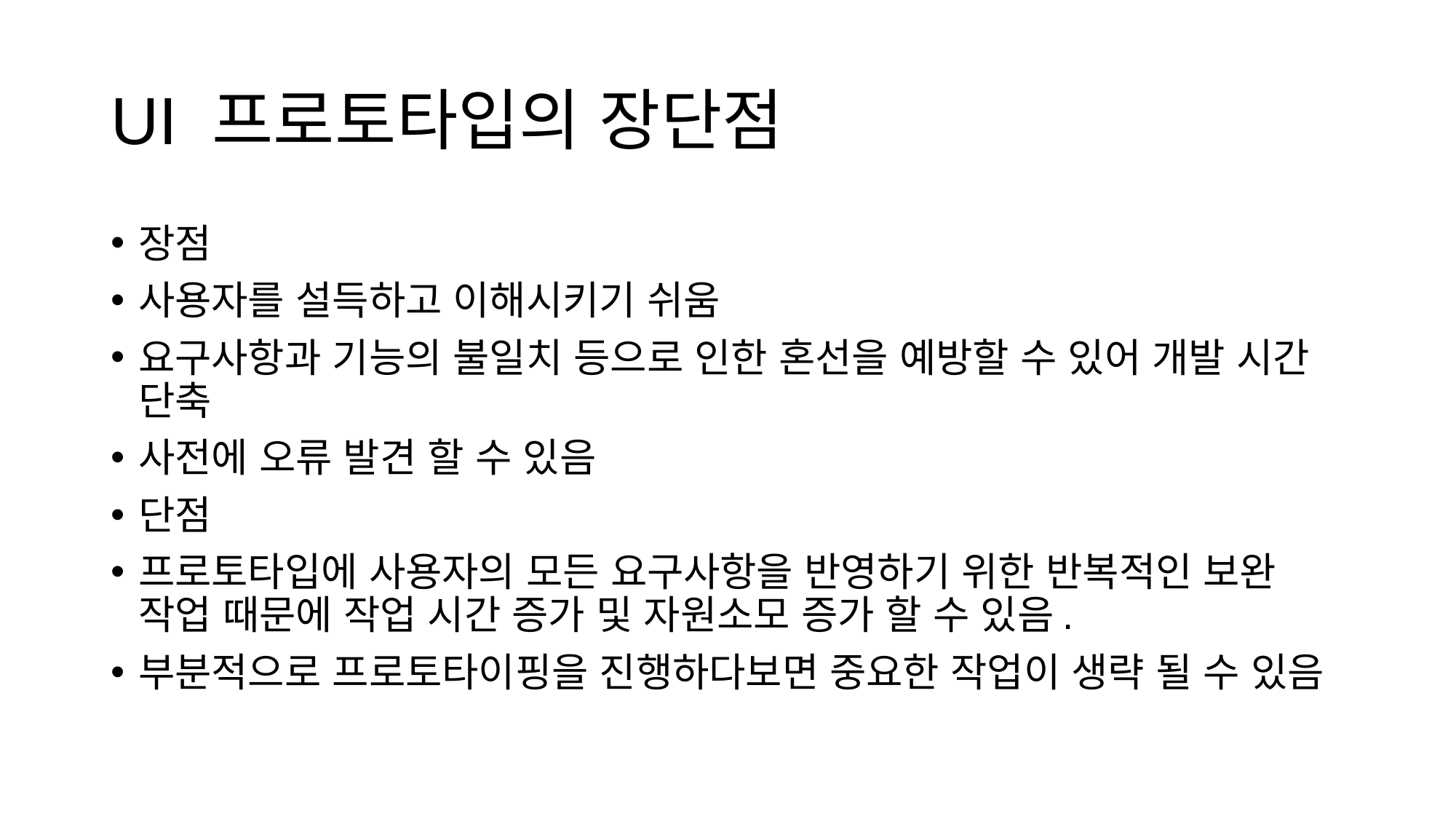

# UI 프로토타입의 장단점
장점
사용자를 설득하고 이해시키기 쉬움
요구사항과 기능의 불일치 등으로 인한 혼선을 예방할 수 있어 개발 시간 단축
사전에 오류 발견 할 수 있음
단점
프로토타입에 사용자의 모든 요구사항을 반영하기 위한 반복적인 보완 작업 때문에 작업 시간 증가 및 자원소모 증가 할 수 있음.
부분적으로 프로토타이핑을 진행하다보면 중요한 작업이 생략 될 수 있음